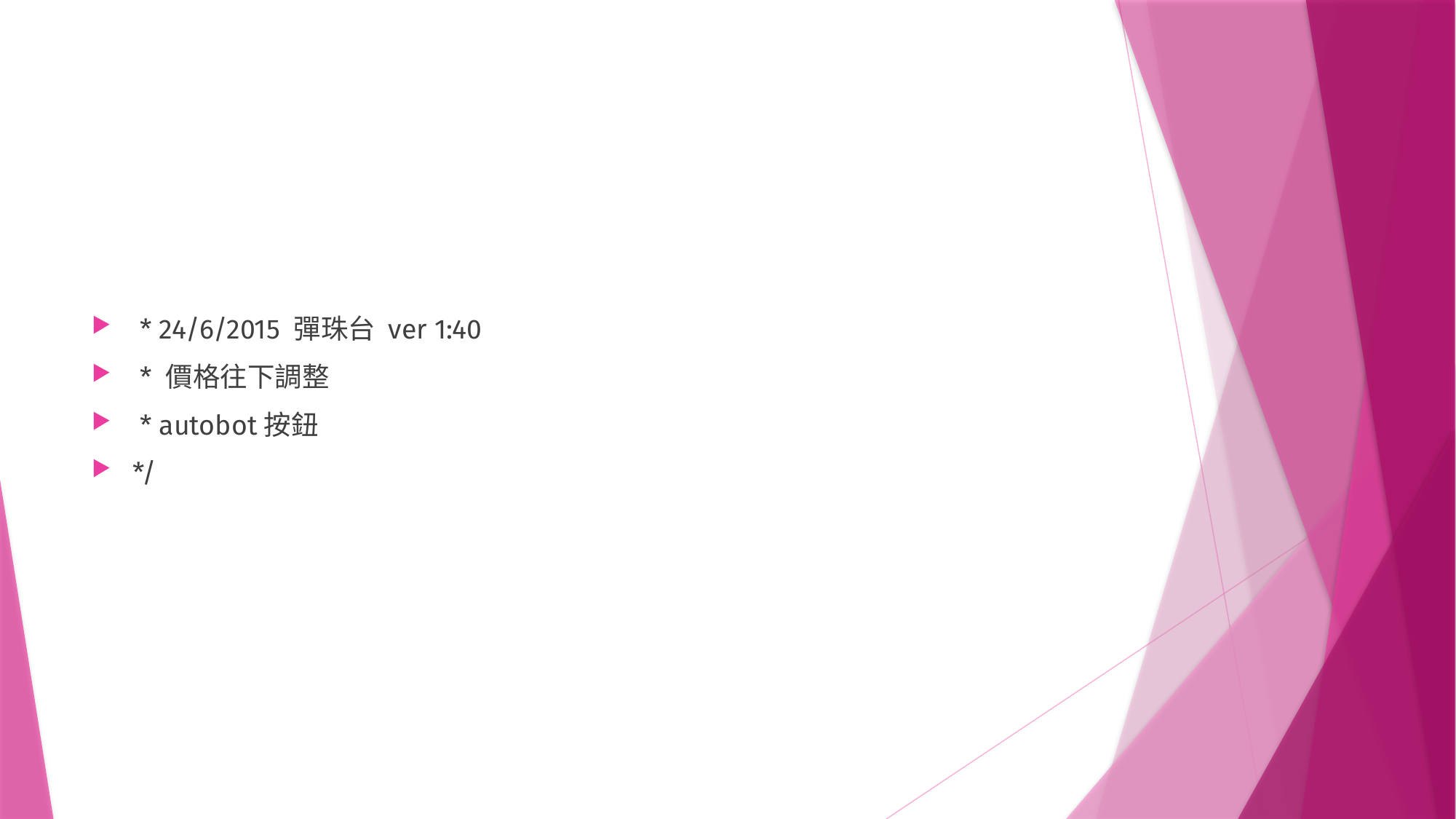

#

 * 24/6/2015 彈珠台 ver 1:40
 * 價格往下調整
 * autobot按鈕
*/